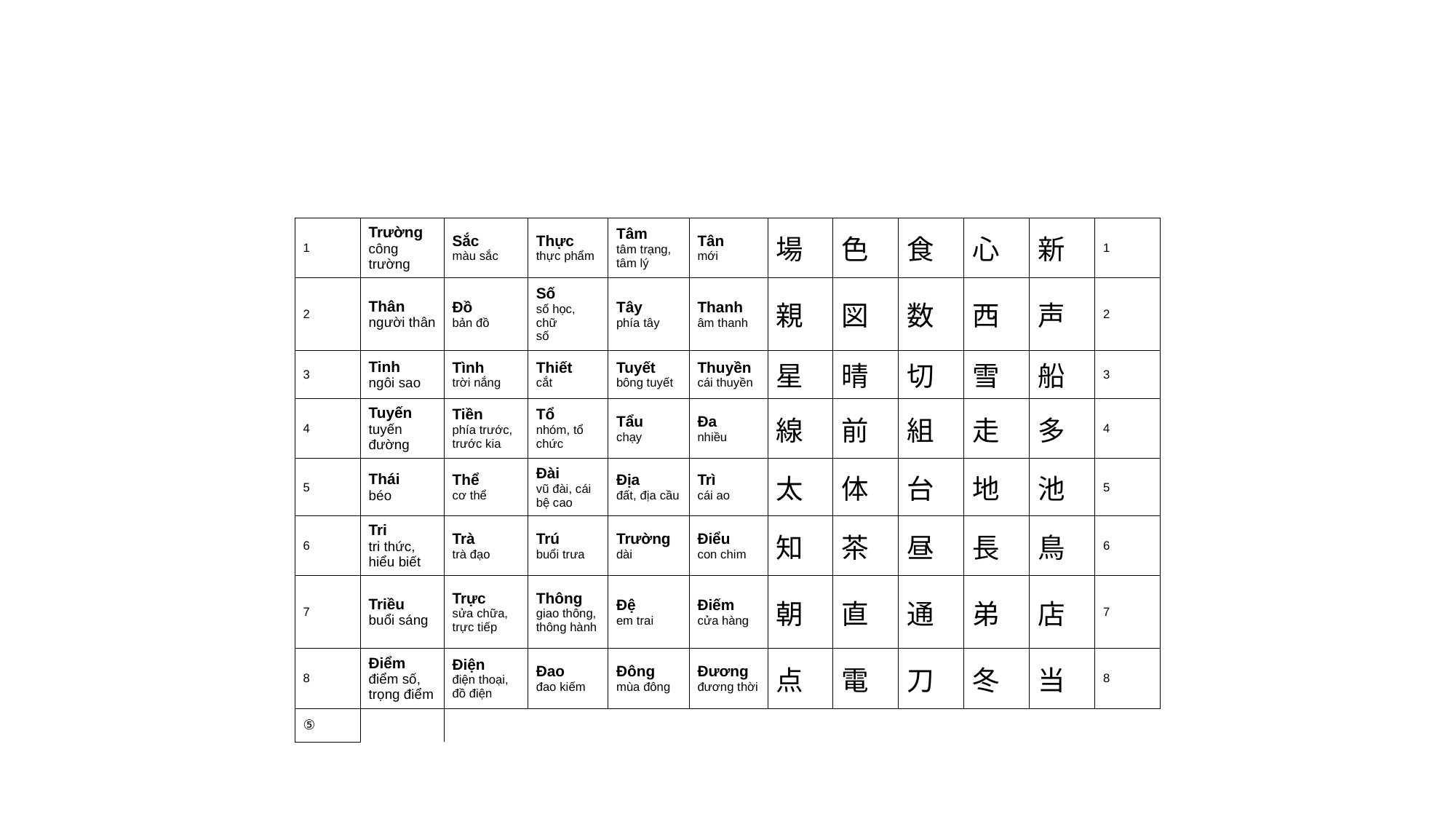

| 1 | Trường công trường | Sắc màu sắc | Thực thực phẩm | Tâm tâm trạng, tâm lý | Tân mới | 場 | 色 | 食 | 心 | 新 | 1 |
| --- | --- | --- | --- | --- | --- | --- | --- | --- | --- | --- | --- |
| 2 | Thân người thân | Đồ bản đồ | Số số học, chữ số | Tây phía tây | Thanh âm thanh | 親 | 図 | 数 | 西 | 声 | 2 |
| 3 | Tinh ngôi sao | Tình trời nắng | Thiết cắt | Tuyết bông tuyết | Thuyền cái thuyền | 星 | 晴 | 切 | 雪 | 船 | 3 |
| 4 | Tuyến tuyến đường | Tiền phía trước, trước kia | Tổ nhóm, tổ chức | Tẩu chạy | Đa nhiều | 線 | 前 | 組 | 走 | 多 | 4 |
| 5 | Thái béo | Thể cơ thể | Đài vũ đài, cái bệ cao | Địa đất, địa cầu | Trì cái ao | 太 | 体 | 台 | 地 | 池 | 5 |
| 6 | Tri tri thức, hiểu biết | Trà trà đạo | Trú buổi trưa | Trường dài | Điểu con chim | 知 | 茶 | 昼 | 長 | 鳥 | 6 |
| 7 | Triều buổi sáng | Trực sửa chữa, trực tiếp | Thông giao thông, thông hành | Đệ em trai | Điếm cửa hàng | 朝 | 直 | 通 | 弟 | 店 | 7 |
| 8 | Điểm điểm số, trọng điểm | Điện điện thoại, đồ điện | Đao đao kiếm | Đông mùa đông | Đương đương thời | 点 | 電 | 刀 | 冬 | 当 | 8 |
| ⑤ |  |  |  |  |  |  |  |  |  |  |  |